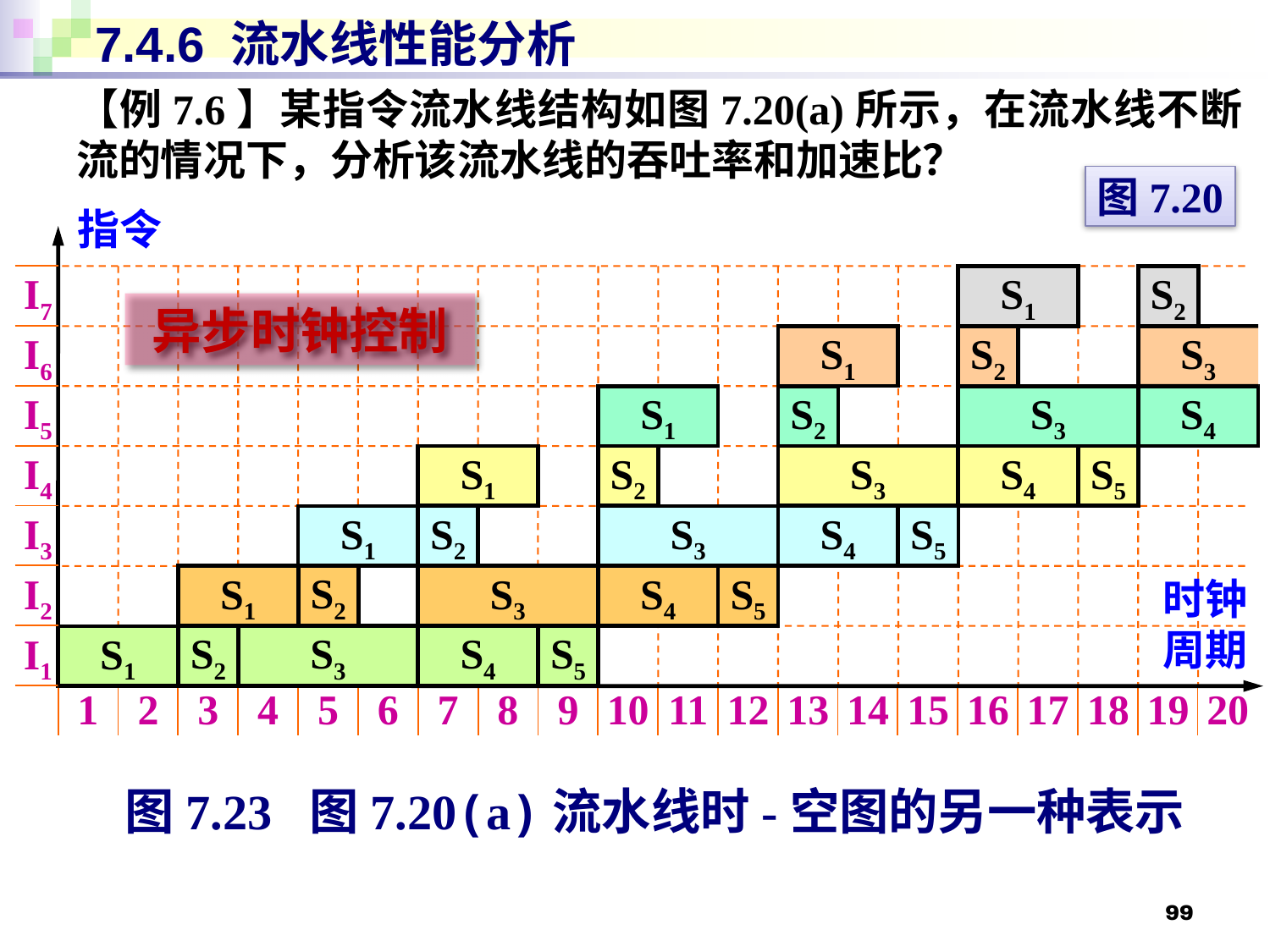

# 7.4.6 流水线性能分析
【例7.6】某指令流水线结构如图7.20(a)所示，在流水线不断流的情况下，分析该流水线的吞吐率和加速比？
图7.20
指令

|  |
| --- |
|  |
|  |
|  |
|  |
|  |
|  |
I7
I6
I5
I4
I3
I2
I1

S2
S1
异步时钟控制
S1
S2
S3

S1
S2
S3
S4
S1
S2
S3
S4
S5
S1
S2
S3
S4
S5
S2
S1
S3
S4
S5
时钟
周期
S2
S3
S4
S5
S1
1
2
3
4
5
6
7
8
9
10
11
12
13
14
15
16
17
18
19
20

|  |  |  |  |  |  |  |  |  |  |  |  |  |  |  |  |  |  |  |
| --- | --- | --- | --- | --- | --- | --- | --- | --- | --- | --- | --- | --- | --- | --- | --- | --- | --- | --- |
图7.23  图7.20(a)流水线时-空图的另一种表示
99